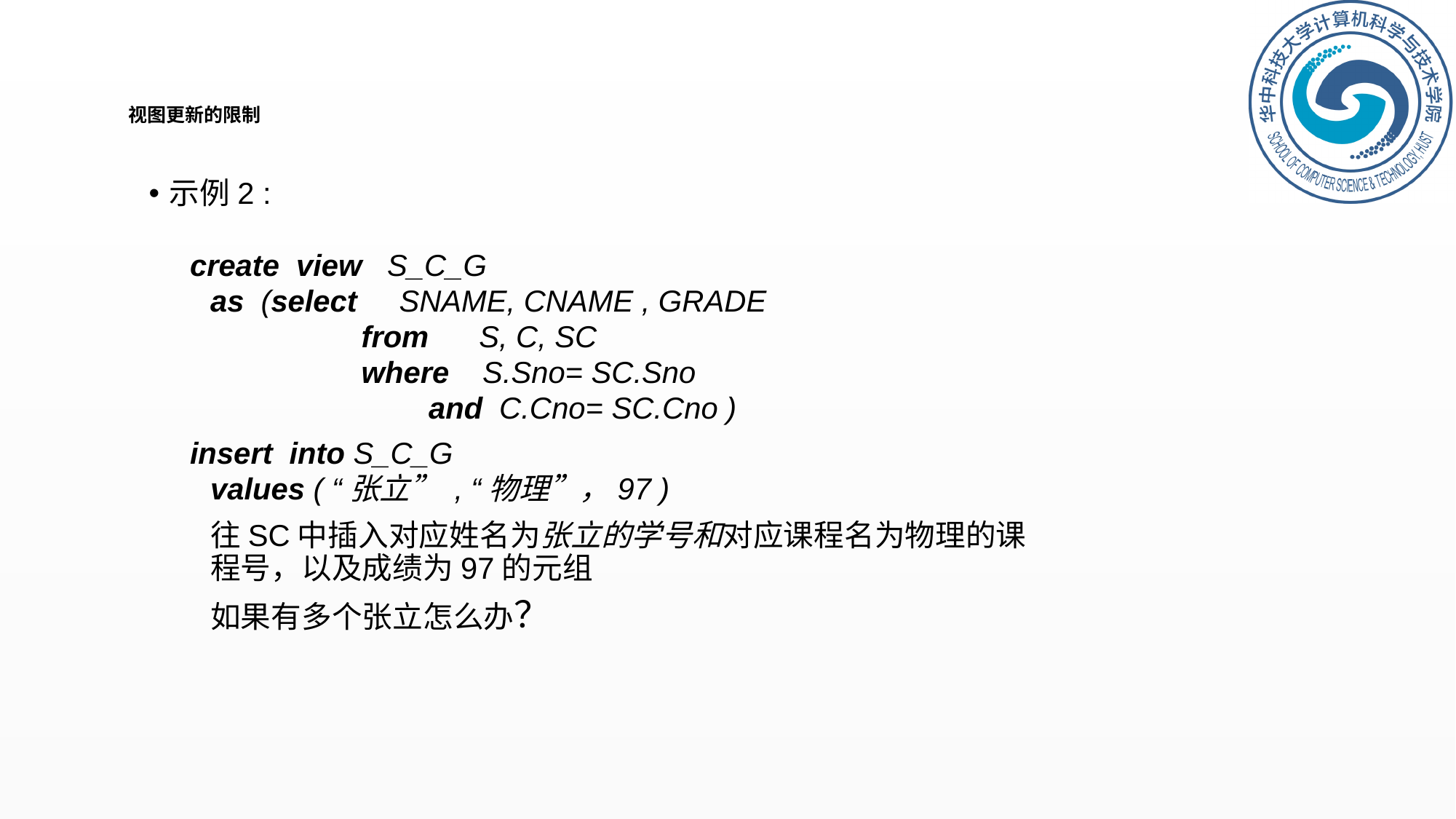

# 视图更新的限制
示例2 :

create  view   S_C_G
	as  (select     SNAME, CNAME , GRADE
		     from      S, C, SC
		     where    S.Sno= SC.Sno
			and  C.Cno= SC.Cno )
insert  into S_C_G
	values ( “张立” , “物理”，97 )
	往SC中插入对应姓名为张立的学号和对应课程名为物理的课程号，以及成绩为97的元组
	如果有多个张立怎么办？